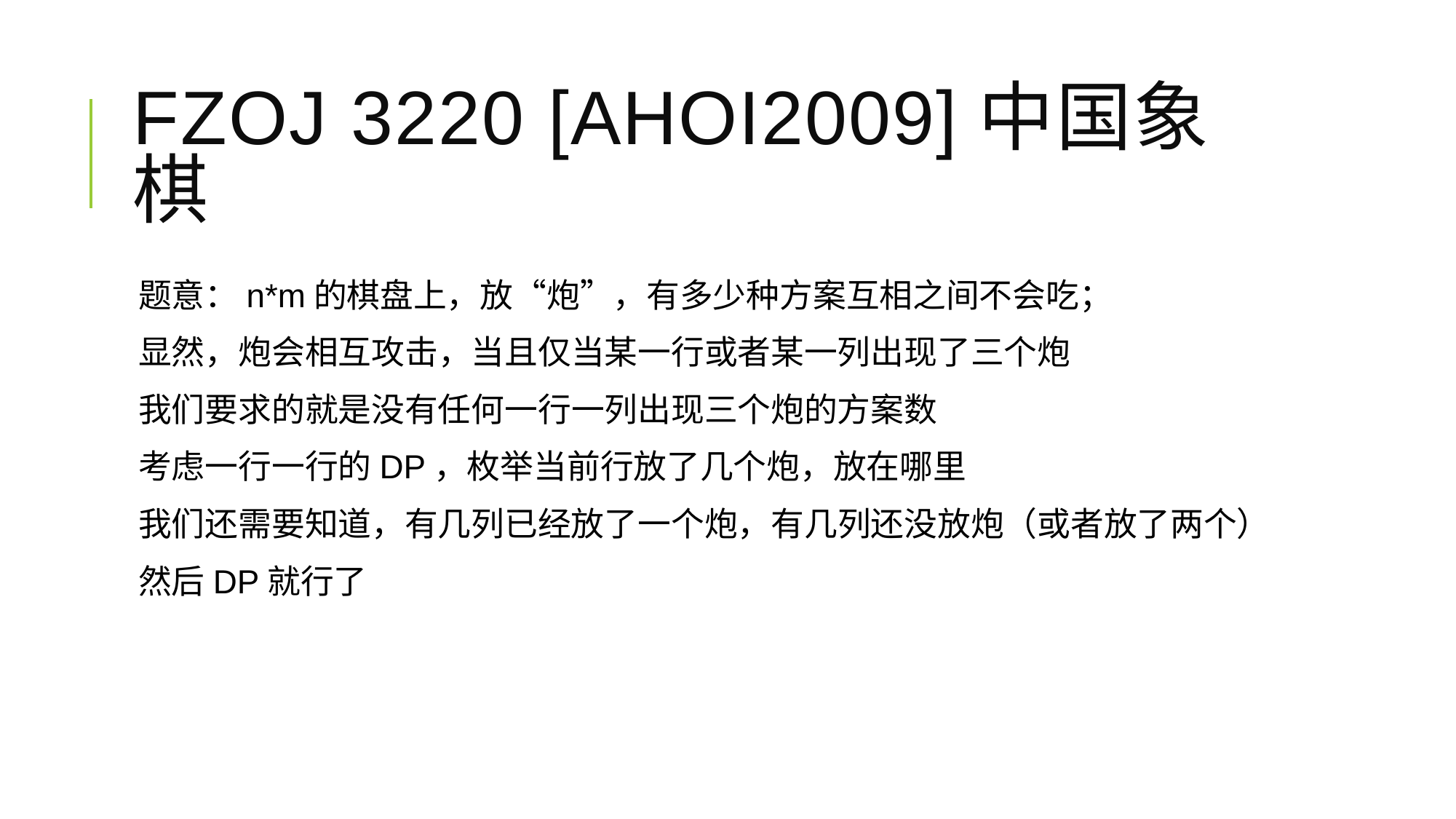

# FZOJ 3220 [AHOI2009]中国象棋
题意：n*m的棋盘上，放“炮”，有多少种方案互相之间不会吃；
显然，炮会相互攻击，当且仅当某一行或者某一列出现了三个炮
我们要求的就是没有任何一行一列出现三个炮的方案数
考虑一行一行的DP，枚举当前行放了几个炮，放在哪里
我们还需要知道，有几列已经放了一个炮，有几列还没放炮（或者放了两个）
然后DP就行了